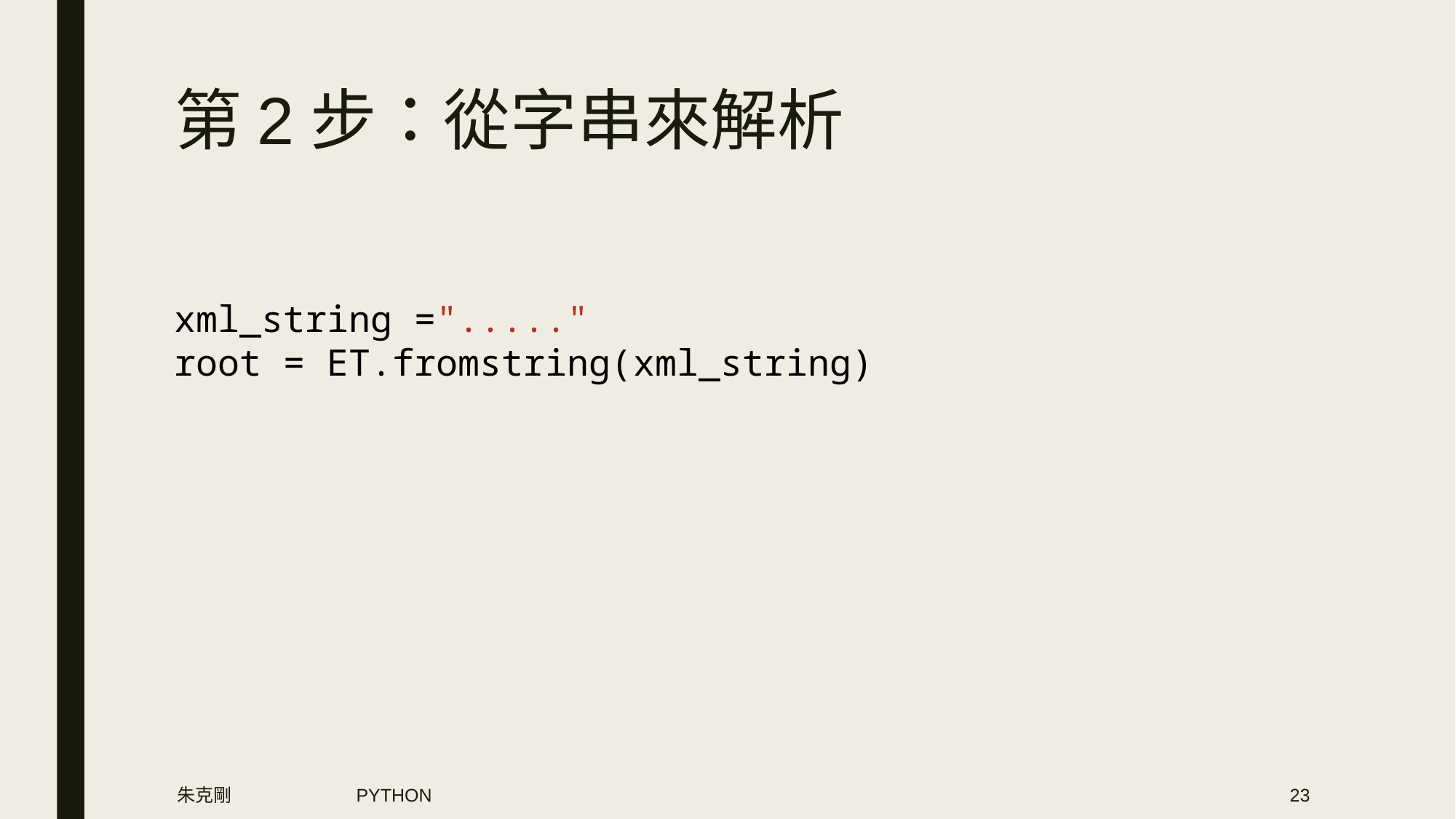

# 第2步：從字串來解析
xml_string ="....."
root = ET.fromstring(xml_string)
朱克剛
PYTHON
23